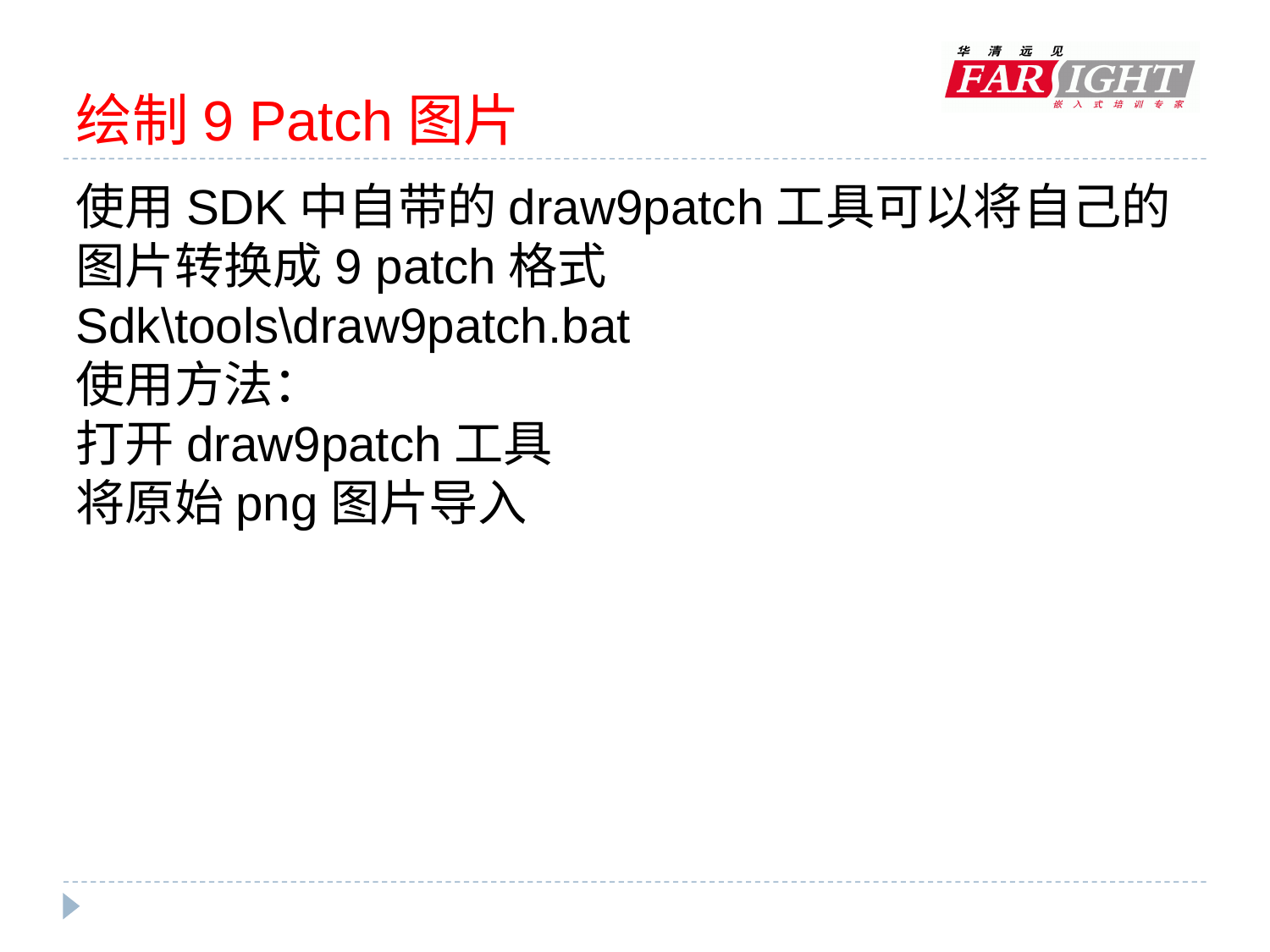

# 绘制9 Patch图片
使用SDK中自带的draw9patch工具可以将自己的图片转换成9 patch格式
Sdk\tools\draw9patch.bat
使用方法：
打开draw9patch工具
将原始png图片导入